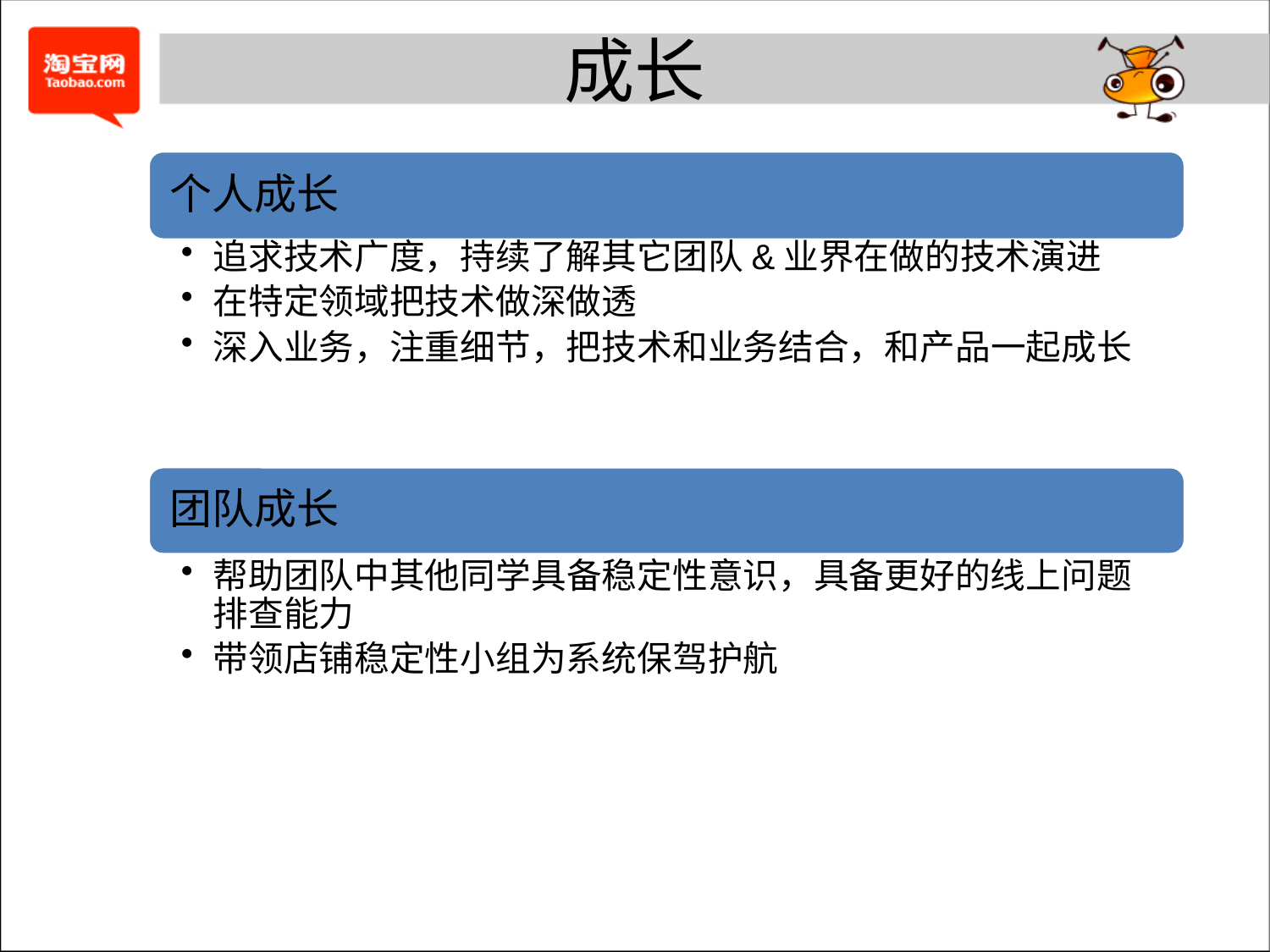

# 成长
个人成长
追求技术广度，持续了解其它团队&业界在做的技术演进
在特定领域把技术做深做透
深入业务，注重细节，把技术和业务结合，和产品一起成长

团队成长
帮助团队中其他同学具备稳定性意识，具备更好的线上问题排查能力
带领店铺稳定性小组为系统保驾护航